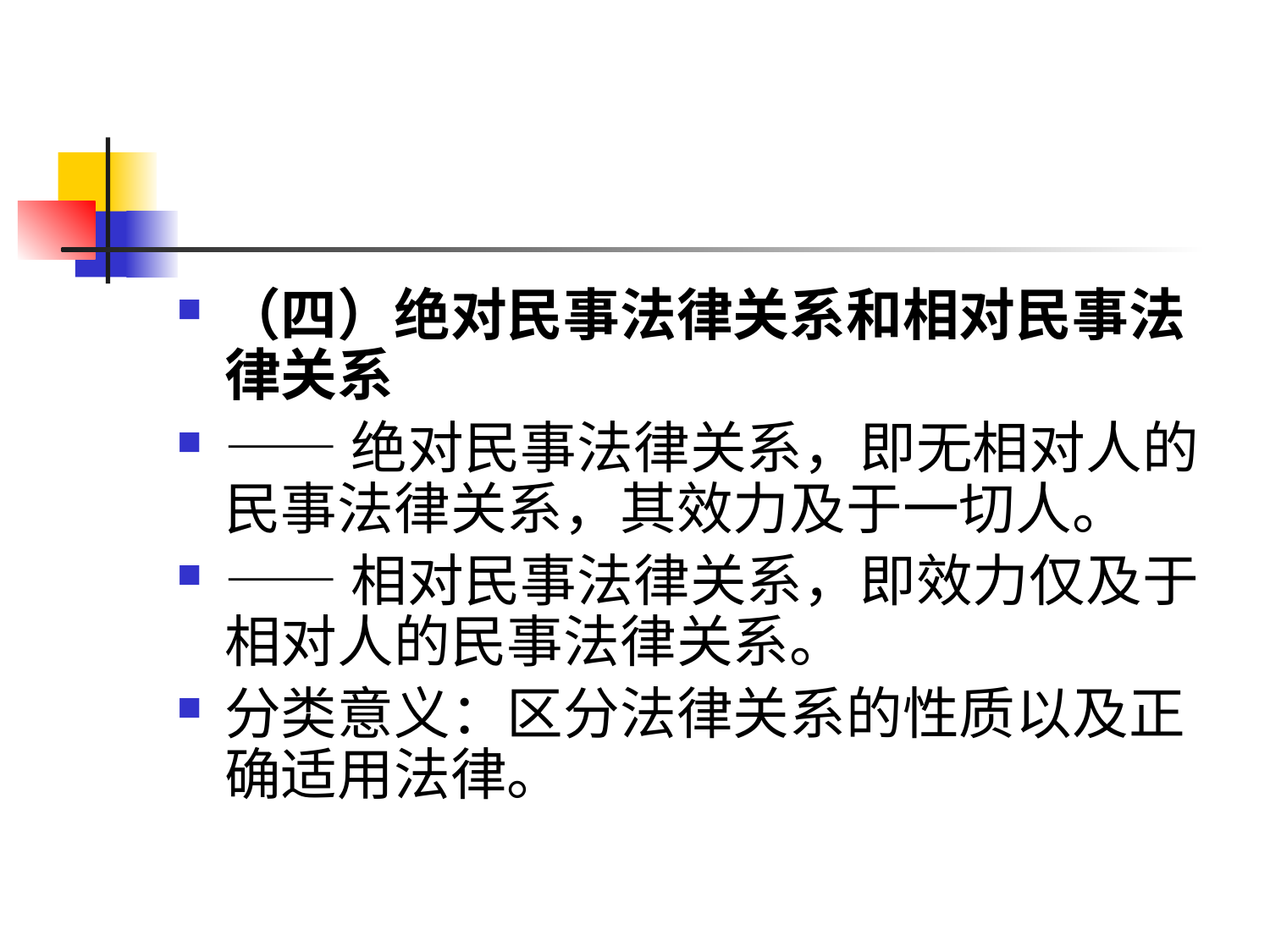

#
（四）绝对民事法律关系和相对民事法律关系
——绝对民事法律关系，即无相对人的民事法律关系，其效力及于一切人。
——相对民事法律关系，即效力仅及于相对人的民事法律关系。
分类意义：区分法律关系的性质以及正确适用法律。